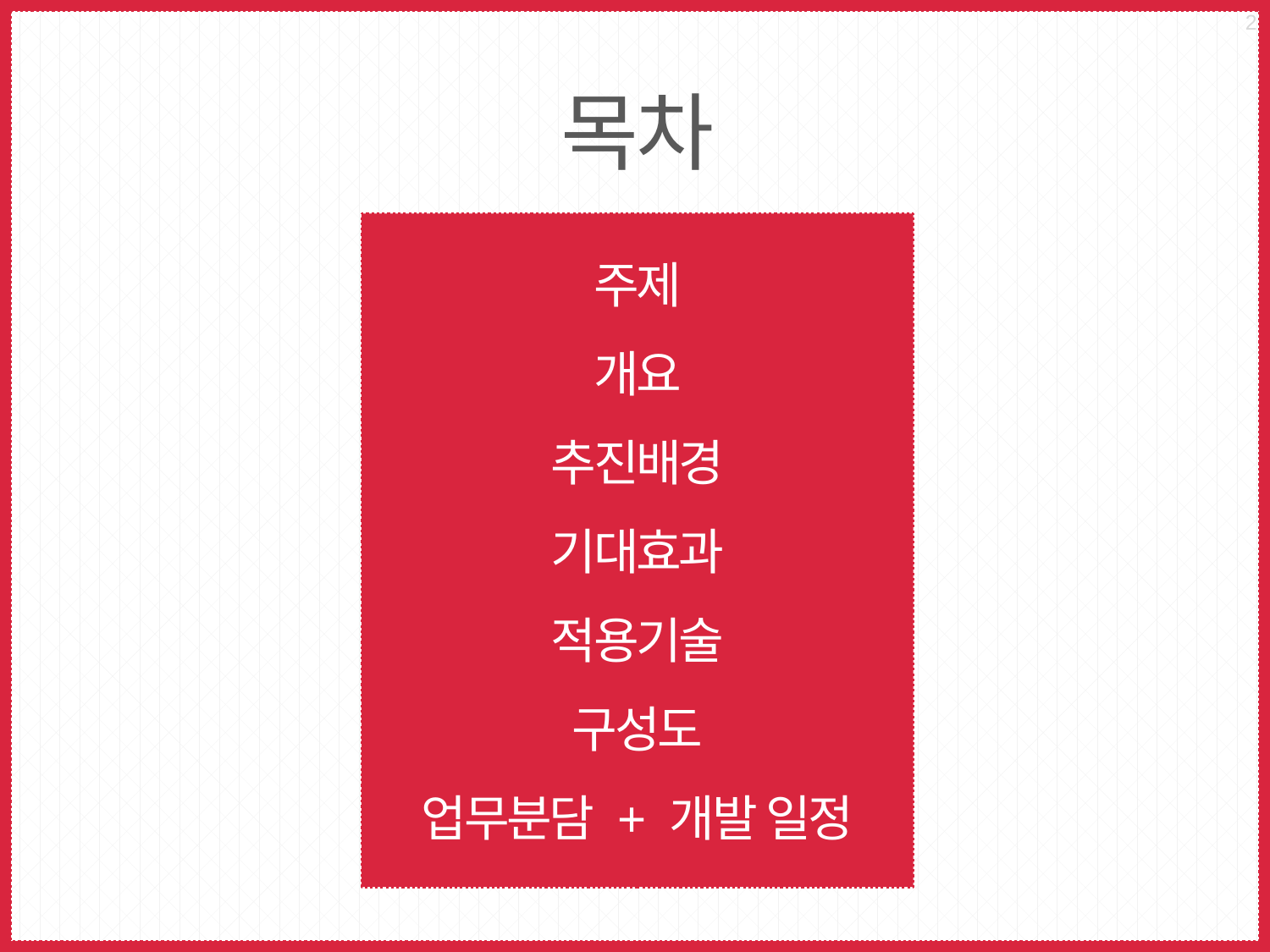

2
목차

주제
개요
추진배경
기대효과
적용기술
구성도
업무분담 + 개발 일정